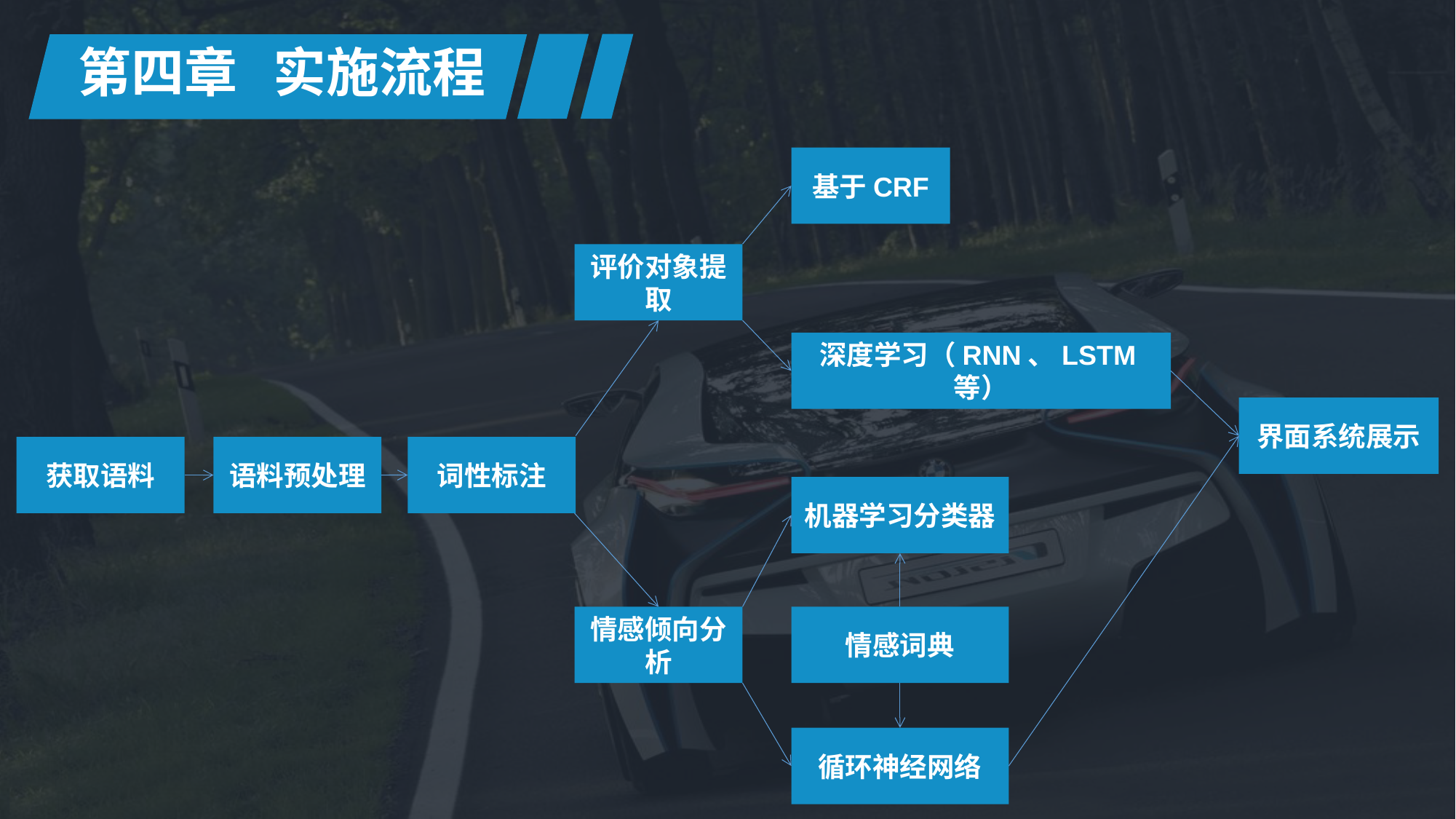

第四章   实施流程

基于CRF
评价对象提取
深度学习（RNN、LSTM等）
界面系统展示
词性标注
获取语料
语料预处理
机器学习分类器
情感倾向分析
情感词典
循环神经网络